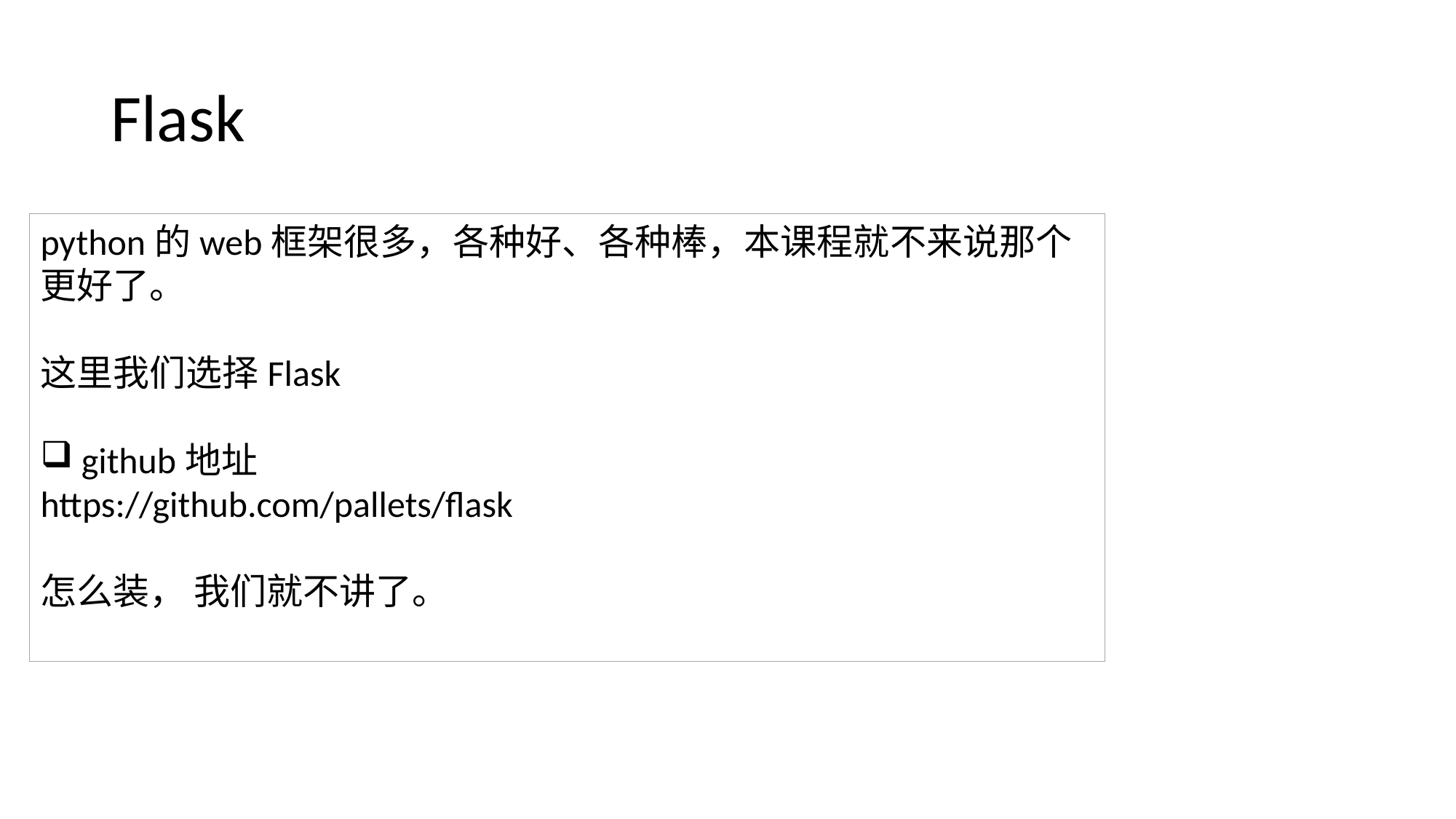

# Flask
python的web框架很多，各种好、各种棒，本课程就不来说那个更好了。

这里我们选择Flask

github地址
https://github.com/pallets/flask

怎么装， 我们就不讲了。